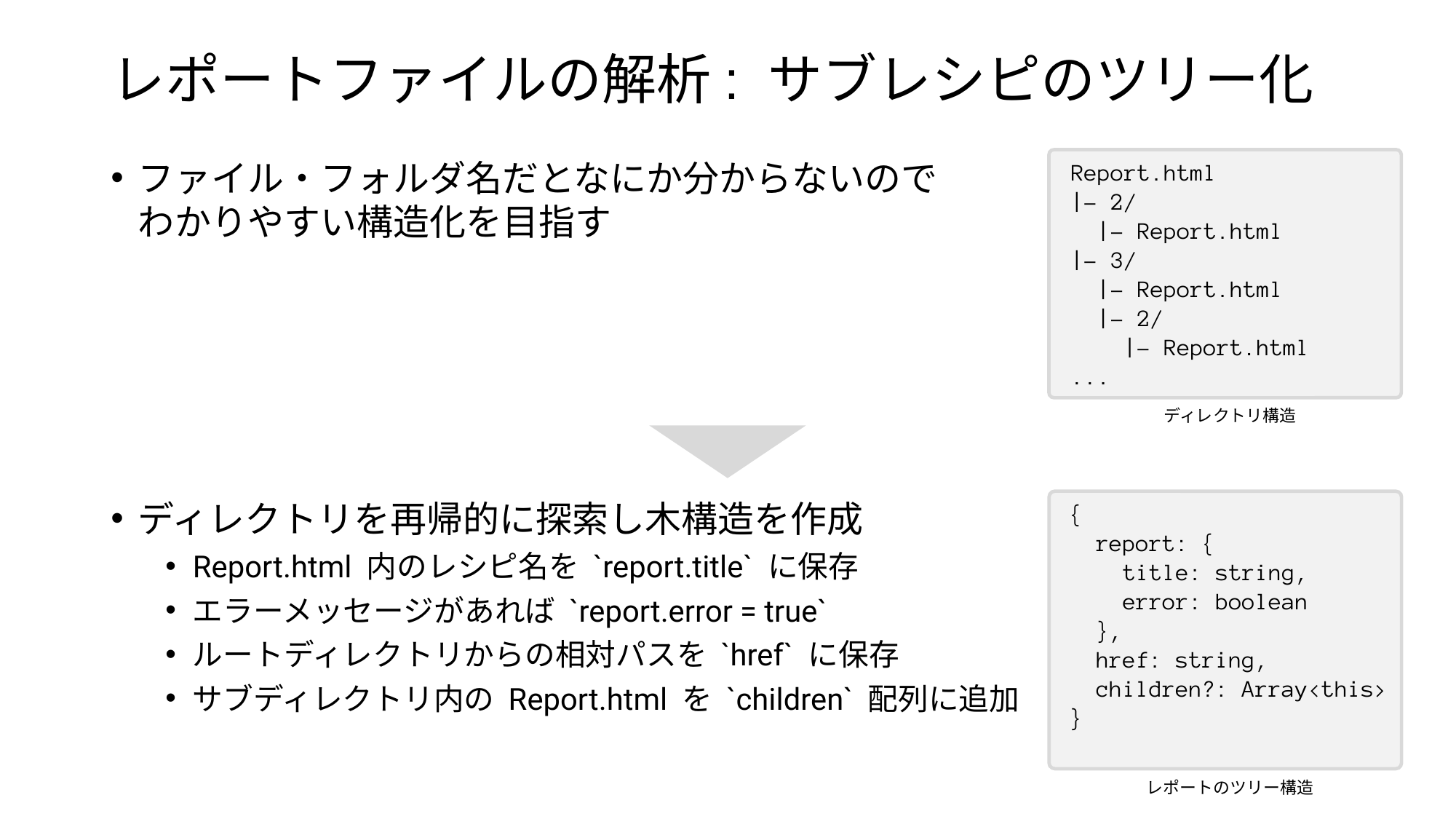

# レポートファイルの解析: サブレシピのツリー化
ファイル・フォルダ名だとなにか分からないので
わかりやすい構造化を目指す

Report.html
|- 2/
  |- Report.html
|- 3/
  |- Report.html
  |- 2/
    |- Report.html
...
ディレクトリ構造

ディレクトリを再帰的に探索し木構造を作成
Report.html 内のレシピ名を `report.title` に保存
エラーメッセージがあれば `report.error = true`
ルートディレクトリからの相対パスを `href` に保存
サブディレクトリ内の Report.html を `children` 配列に追加

{
  report: {
    title: string,
    error: boolean
  },
  href: string,
  children?: Array<this>
}
レポートのツリー構造